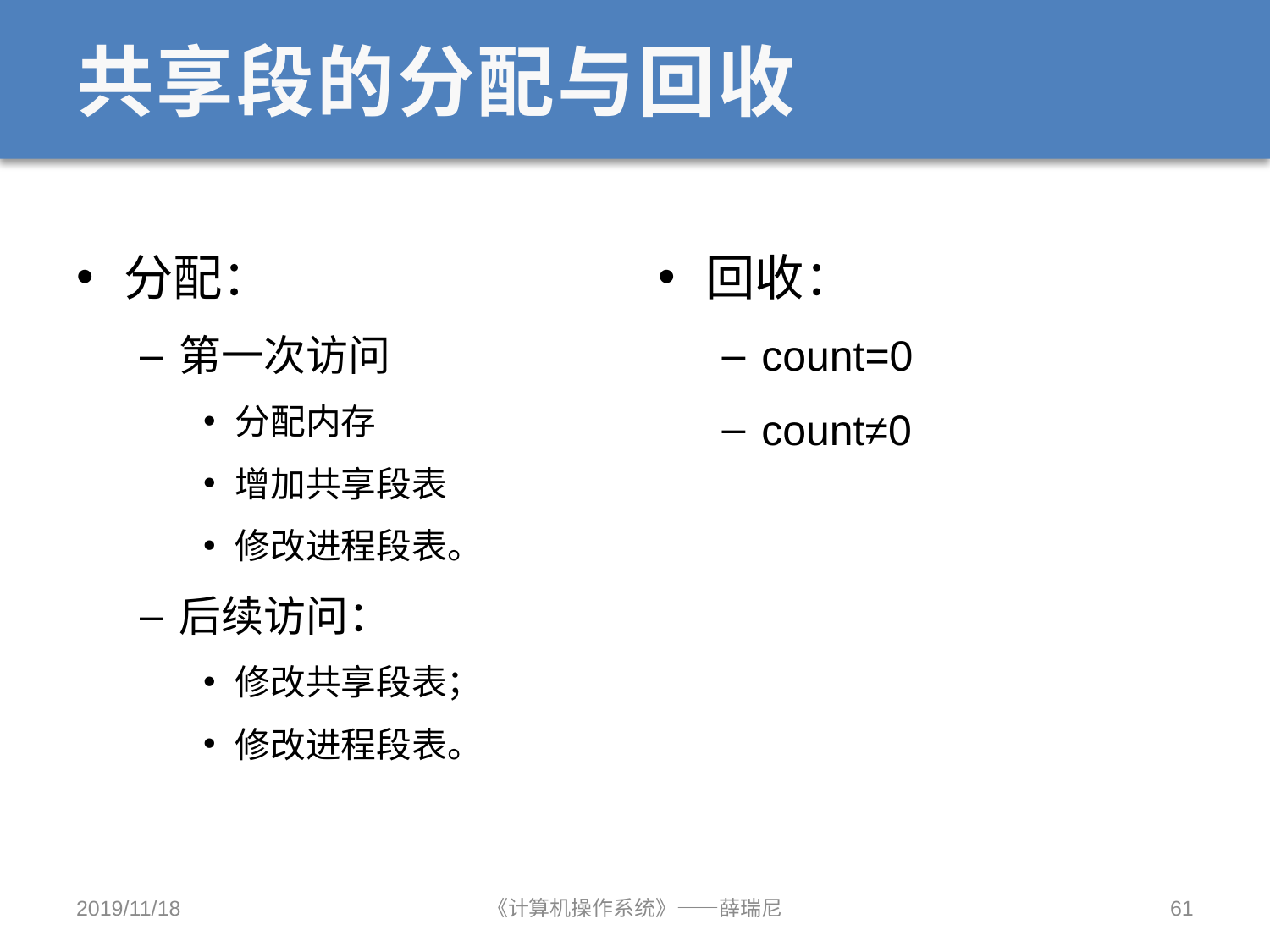

# 共享段的分配与回收
分配：
第一次访问
分配内存
增加共享段表
修改进程段表。
后续访问：
修改共享段表；
修改进程段表。
回收：
count=0
count≠0

2019/11/18
《计算机操作系统》——薛瑞尼
61